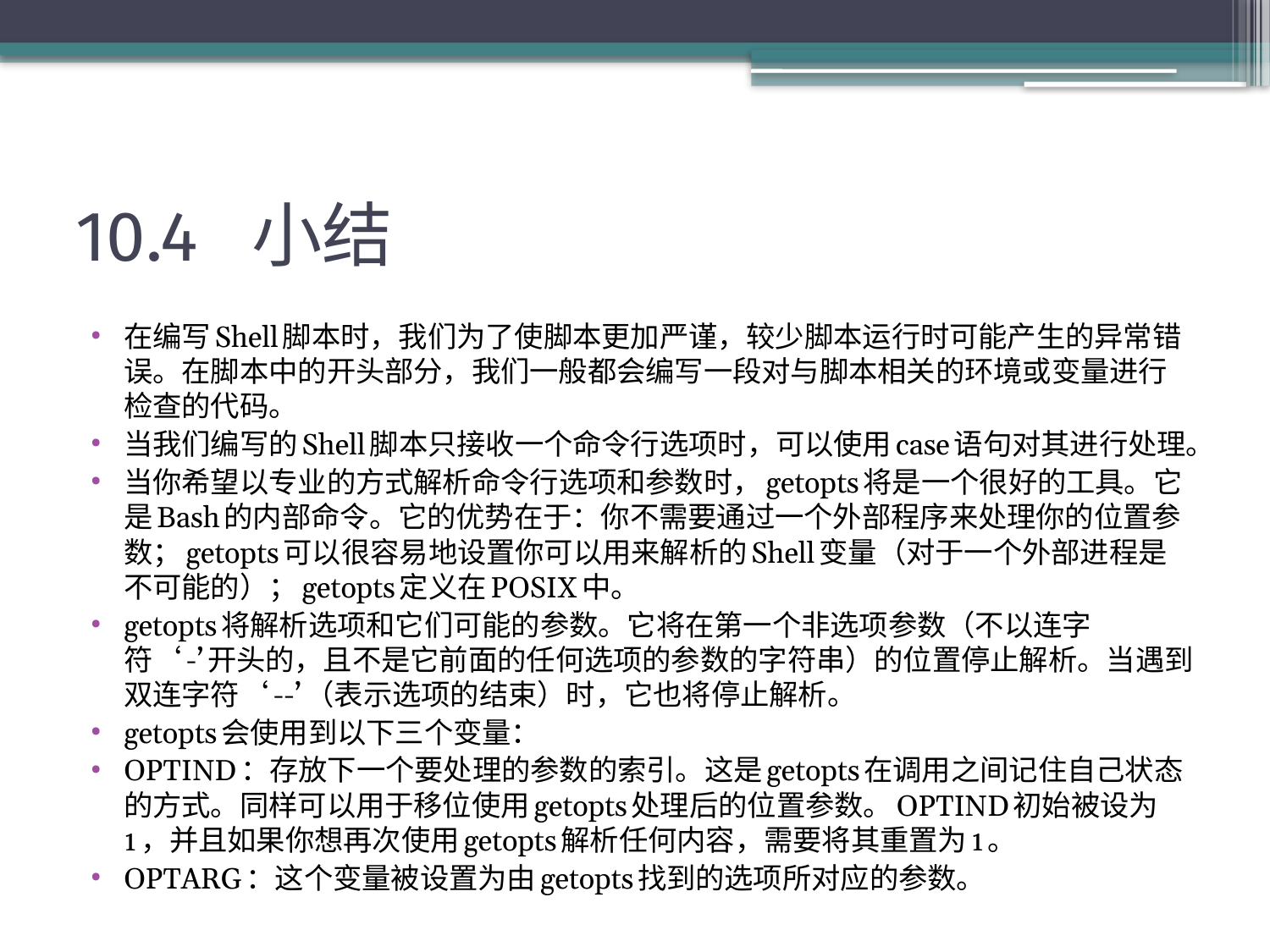

# 10.4  小结
在编写Shell脚本时，我们为了使脚本更加严谨，较少脚本运行时可能产生的异常错误。在脚本中的开头部分，我们一般都会编写一段对与脚本相关的环境或变量进行检查的代码。
当我们编写的Shell脚本只接收一个命令行选项时，可以使用case语句对其进行处理。
当你希望以专业的方式解析命令行选项和参数时，getopts将是一个很好的工具。它是Bash的内部命令。它的优势在于：你不需要通过一个外部程序来处理你的位置参数；getopts可以很容易地设置你可以用来解析的Shell变量（对于一个外部进程是不可能的）；getopts定义在POSIX中。
getopts将解析选项和它们可能的参数。它将在第一个非选项参数（不以连字符‘-’开头的，且不是它前面的任何选项的参数的字符串）的位置停止解析。当遇到双连字符‘--’（表示选项的结束）时，它也将停止解析。
getopts会使用到以下三个变量：
OPTIND：存放下一个要处理的参数的索引。这是getopts在调用之间记住自己状态的方式。同样可以用于移位使用getopts处理后的位置参数。OPTIND初始被设为1，并且如果你想再次使用getopts解析任何内容，需要将其重置为1。
OPTARG：这个变量被设置为由getopts找到的选项所对应的参数。